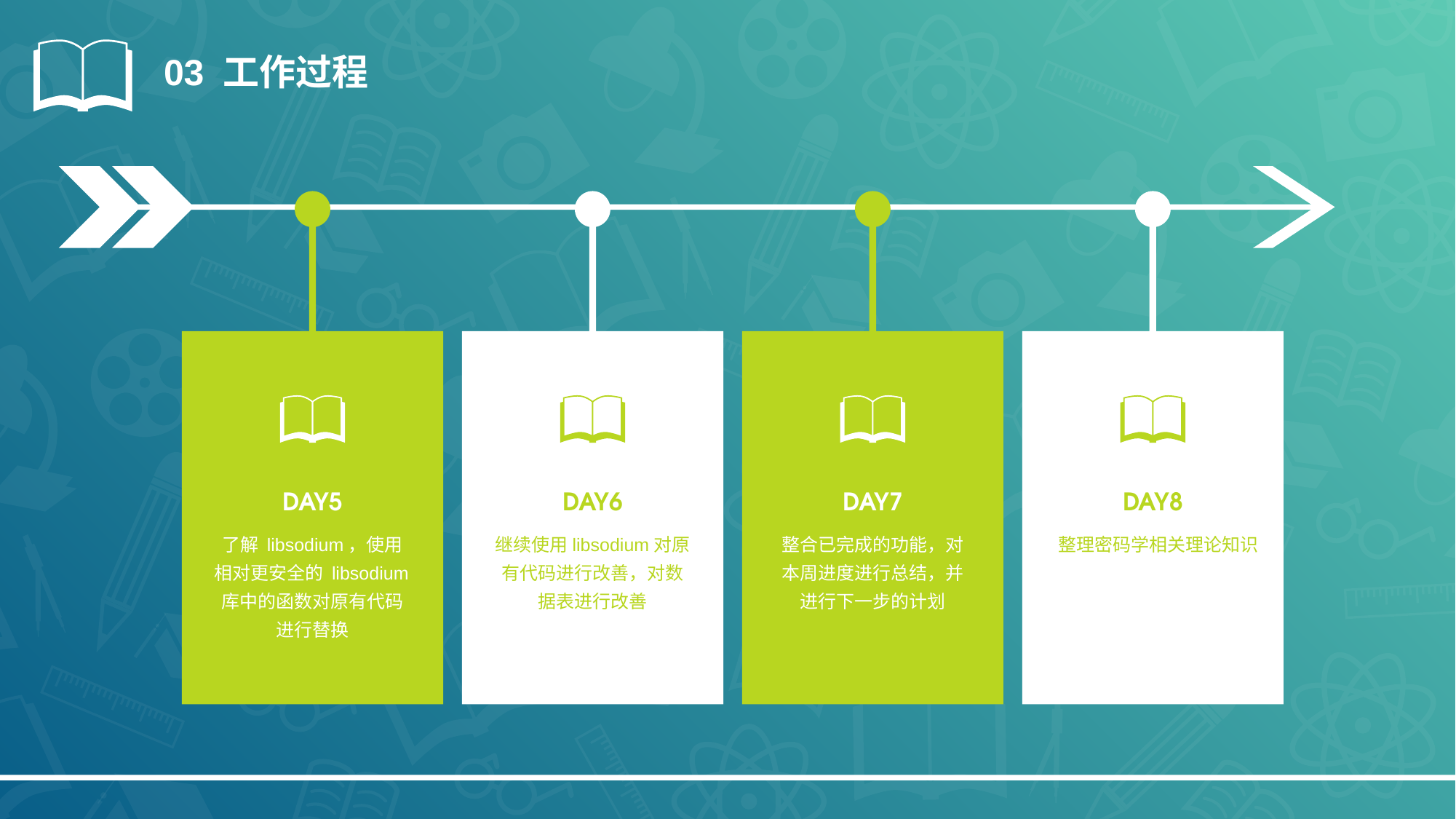

03 工作过程

DAY5
了解 libsodium，使用相对更安全的 libsodium库中的函数对原有代码进行替换

DAY6
继续使用libsodium对原有代码进行改善，对数据表进行改善

DAY7
整合已完成的功能，对本周进度进行总结，并进行下一步的计划

DAY8
整理密码学相关理论知识